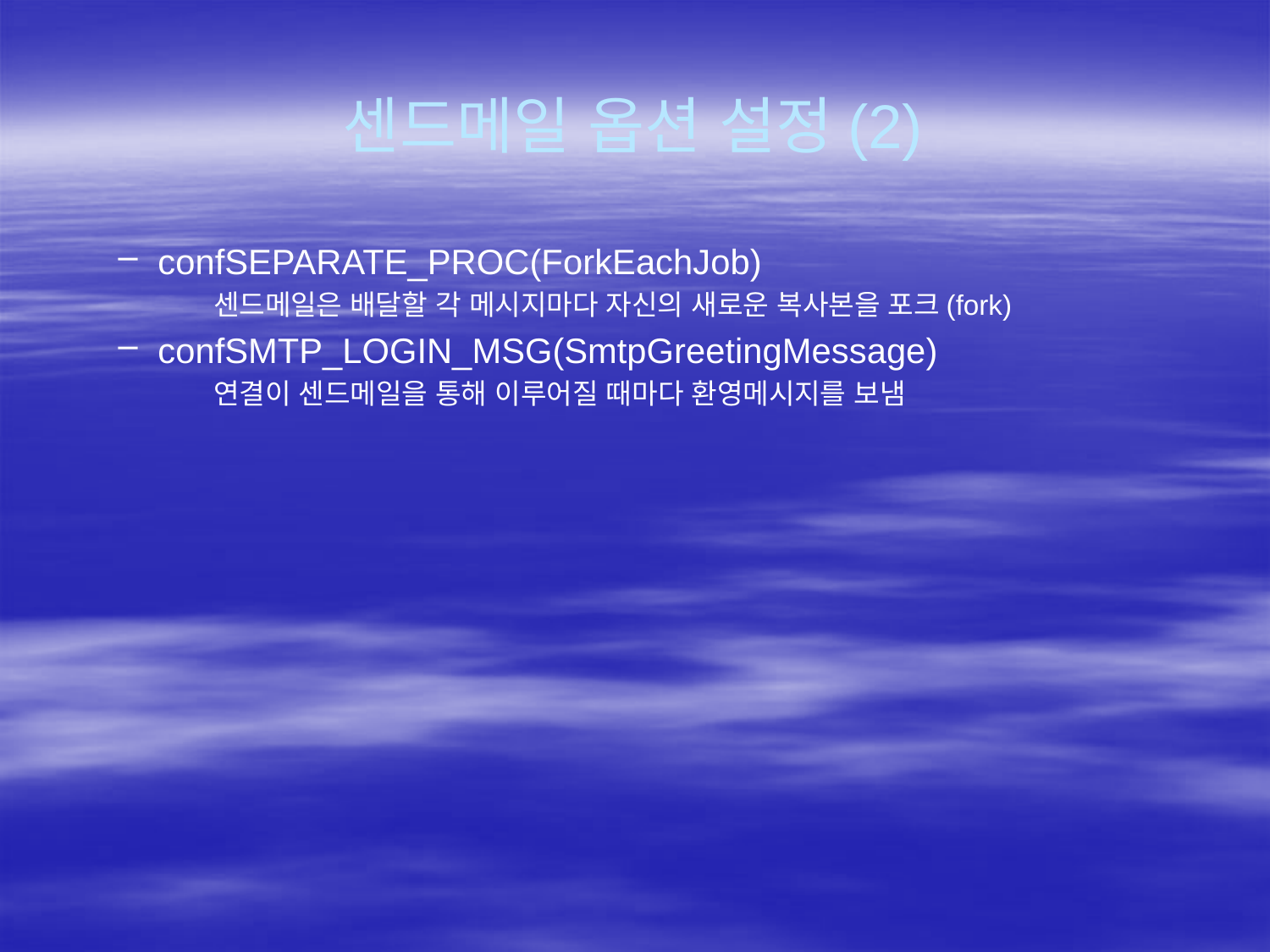

# 센드메일 옵션 설정(2)
confSEPARATE_PROC(ForkEachJob)
	센드메일은 배달할 각 메시지마다 자신의 새로운 복사본을 포크(fork)
confSMTP_LOGIN_MSG(SmtpGreetingMessage)
	연결이 센드메일을 통해 이루어질 때마다 환영메시지를 보냄